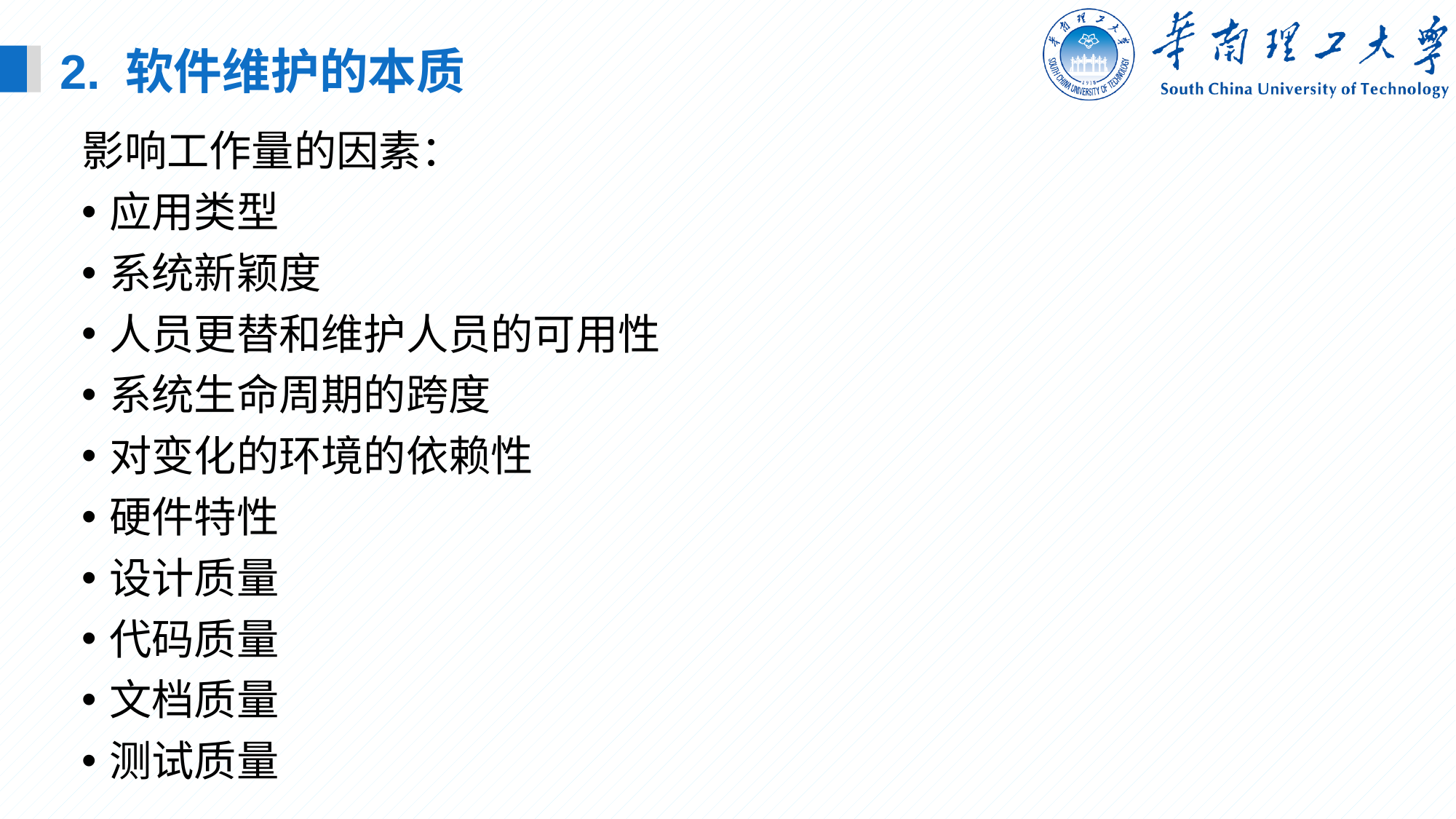

2. 软件维护的本质
影响工作量的因素：
应用类型
系统新颖度
人员更替和维护人员的可用性
系统生命周期的跨度
对变化的环境的依赖性
硬件特性
设计质量
代码质量
文档质量
测试质量